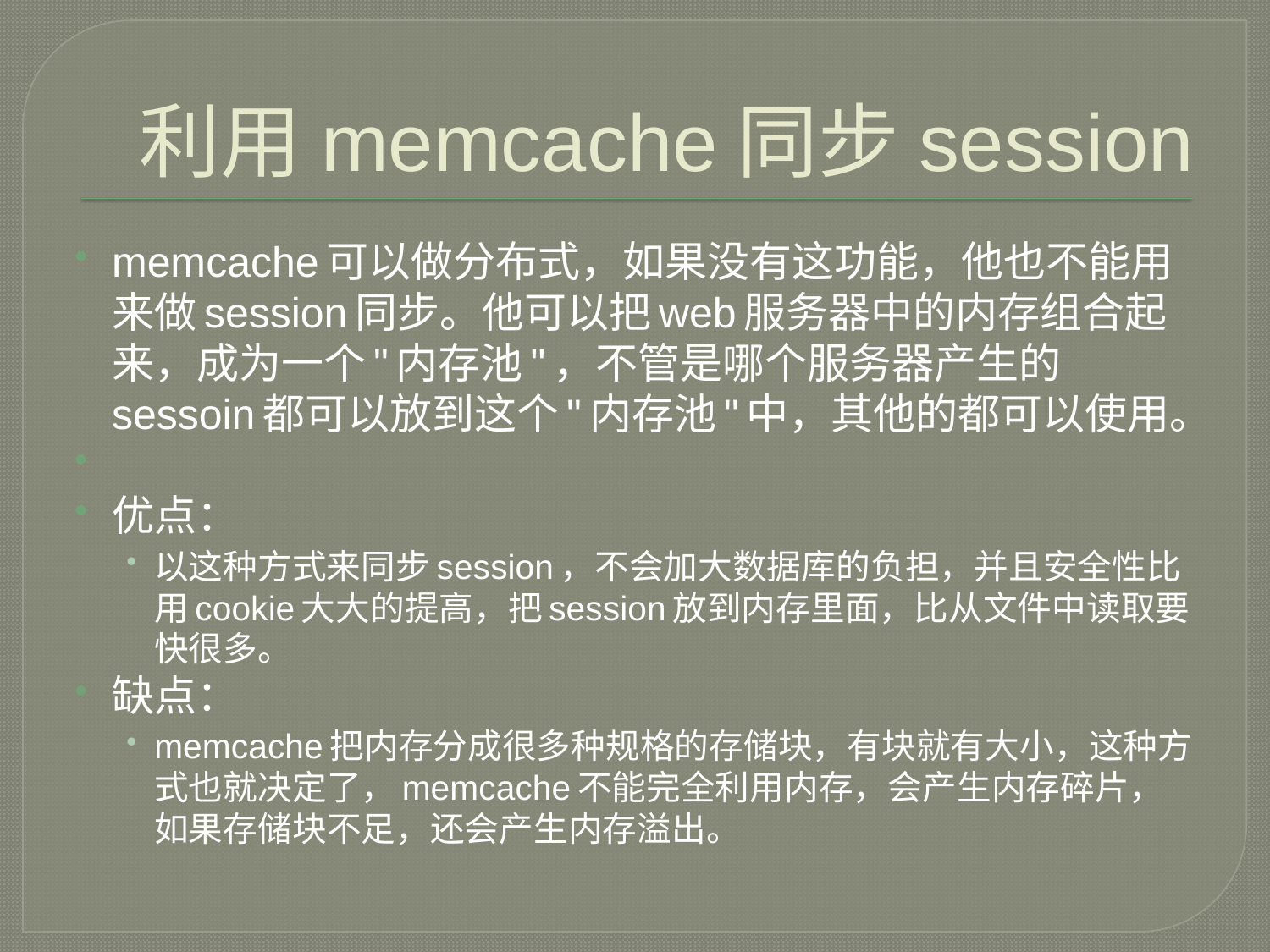

# 利用memcache同步session
memcache可以做分布式，如果没有这功能，他也不能用来做session同步。他可以把web服务器中的内存组合起来，成为一个"内存池"，不管是哪个服务器产生的sessoin都可以放到这个"内存池"中，其他的都可以使用。

优点：
以这种方式来同步session，不会加大数据库的负担，并且安全性比用cookie大大的提高，把session放到内存里面，比从文件中读取要快很多。
缺点：
memcache把内存分成很多种规格的存储块，有块就有大小，这种方式也就决定了，memcache不能完全利用内存，会产生内存碎片，如果存储块不足，还会产生内存溢出。